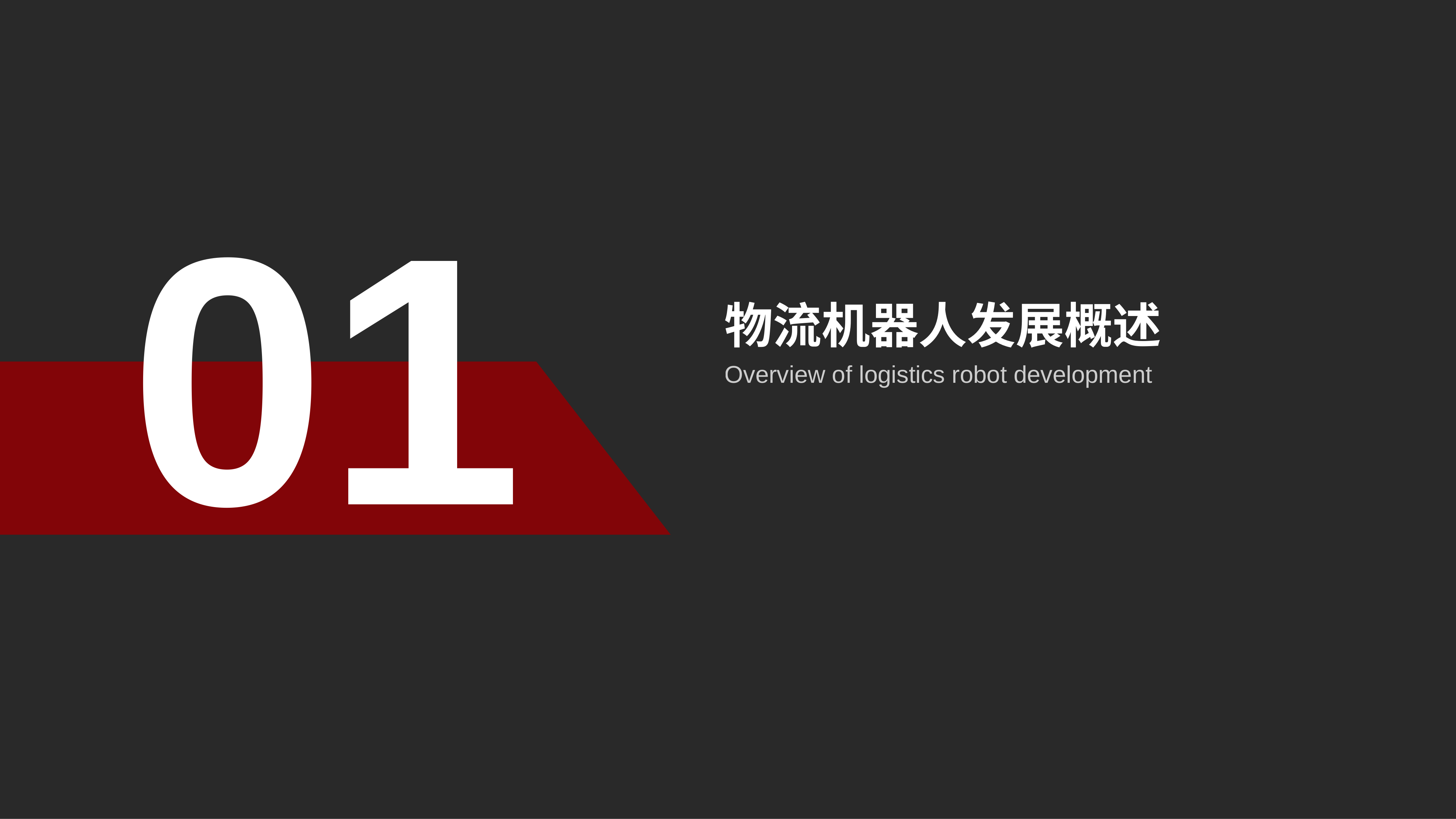

78
01
物流机器人发展概述
Overview of logistics robot development